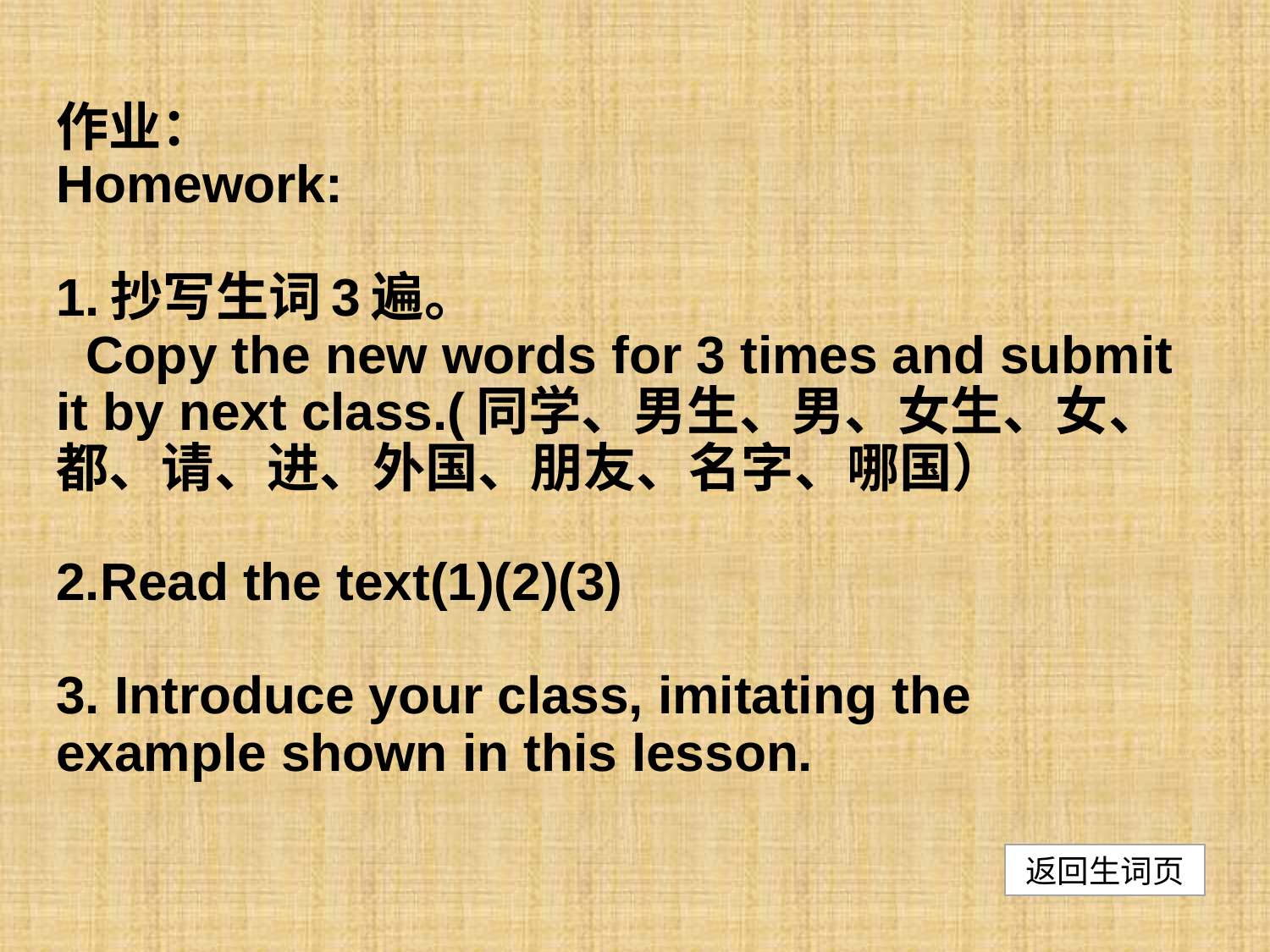

作业：
Homework:

1.抄写生词3遍。
  Copy the new words for 3 times and submit it by next class.(同学、男生、男、女生、女、都、请、进、外国、朋友、名字、哪国）

2.Read the text(1)(2)(3)

3. Introduce your class, imitating the example shown in this lesson.
返回生词页